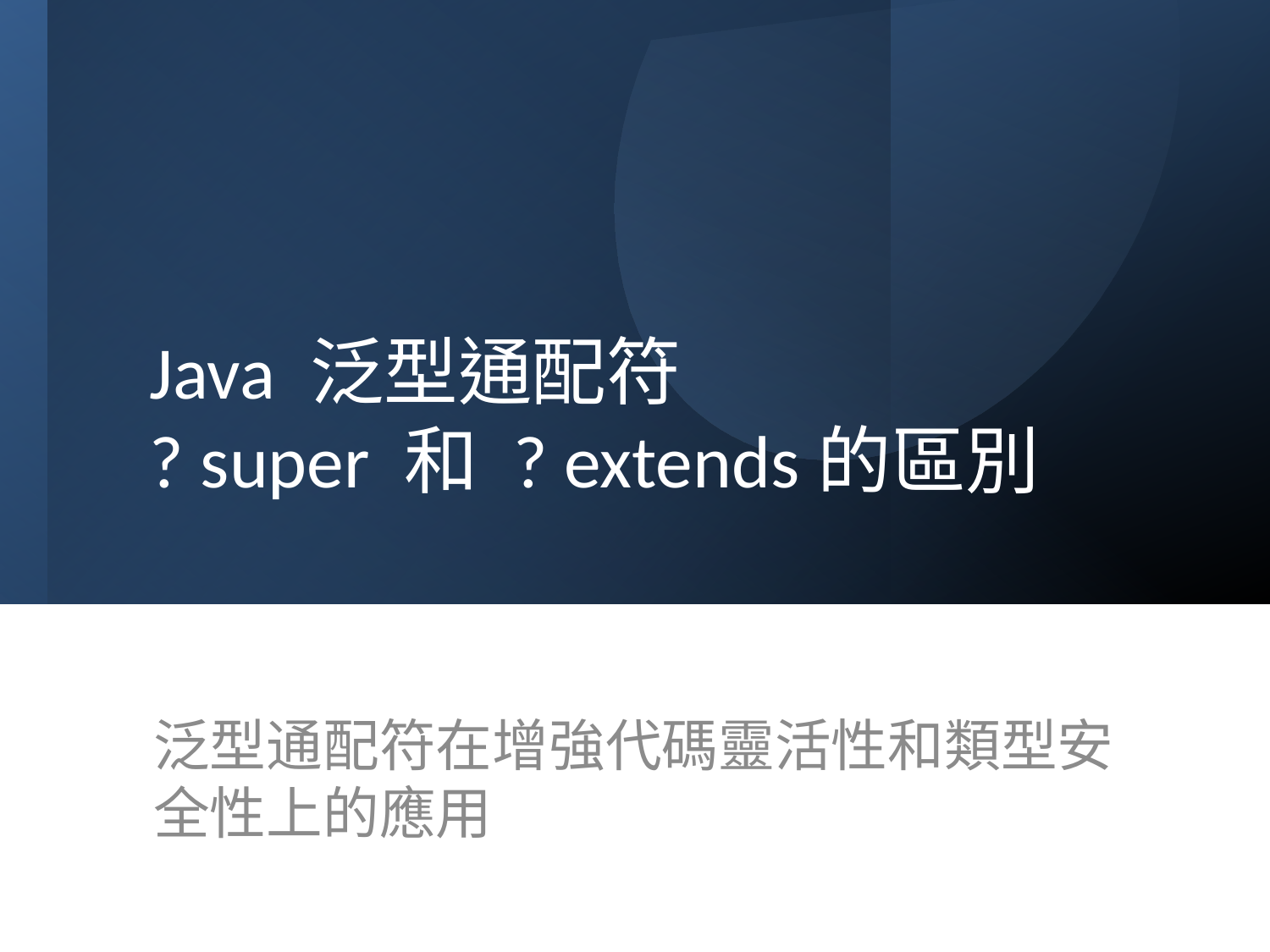

# Java 泛型通配符 ? super 和 ? extends的區別
泛型通配符在增強代碼靈活性和類型安全性上的應用